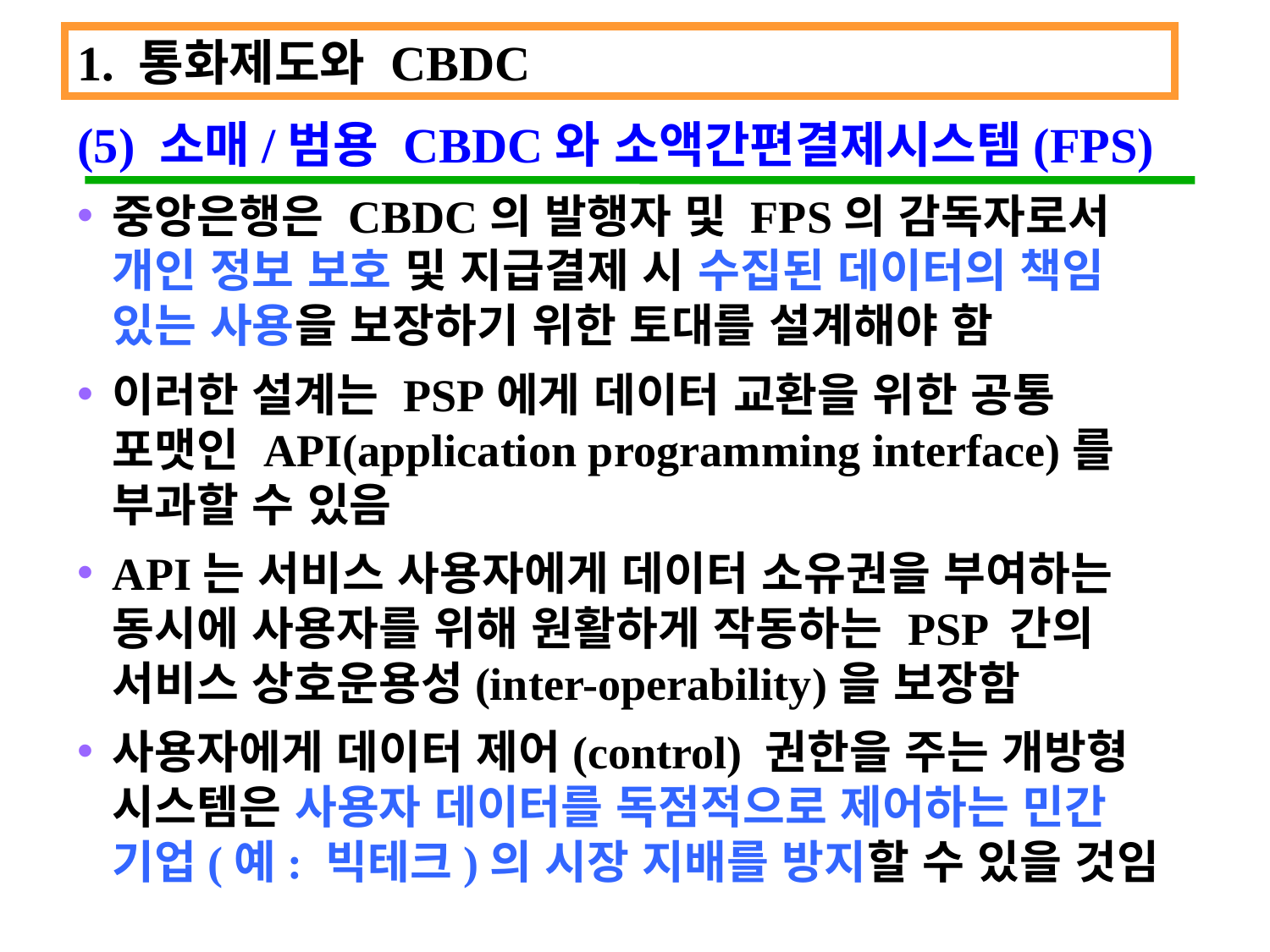

1. 통화제도와 CBDC
(5) 소매/범용 CBDC와 소액간편결제시스템(FPS)
중앙은행은 CBDC의 발행자 및 FPS의 감독자로서 개인 정보 보호 및 지급결제 시 수집된 데이터의 책임 있는 사용을 보장하기 위한 토대를 설계해야 함
이러한 설계는 PSP에게 데이터 교환을 위한 공통 포맷인 API(application programming interface)를 부과할 수 있음
API는 서비스 사용자에게 데이터 소유권을 부여하는 동시에 사용자를 위해 원활하게 작동하는 PSP 간의 서비스 상호운용성(inter-operability)을 보장함
사용자에게 데이터 제어(control) 권한을 주는 개방형 시스템은 사용자 데이터를 독점적으로 제어하는 민간 기업(예: 빅테크)의 시장 지배를 방지할 수 있을 것임